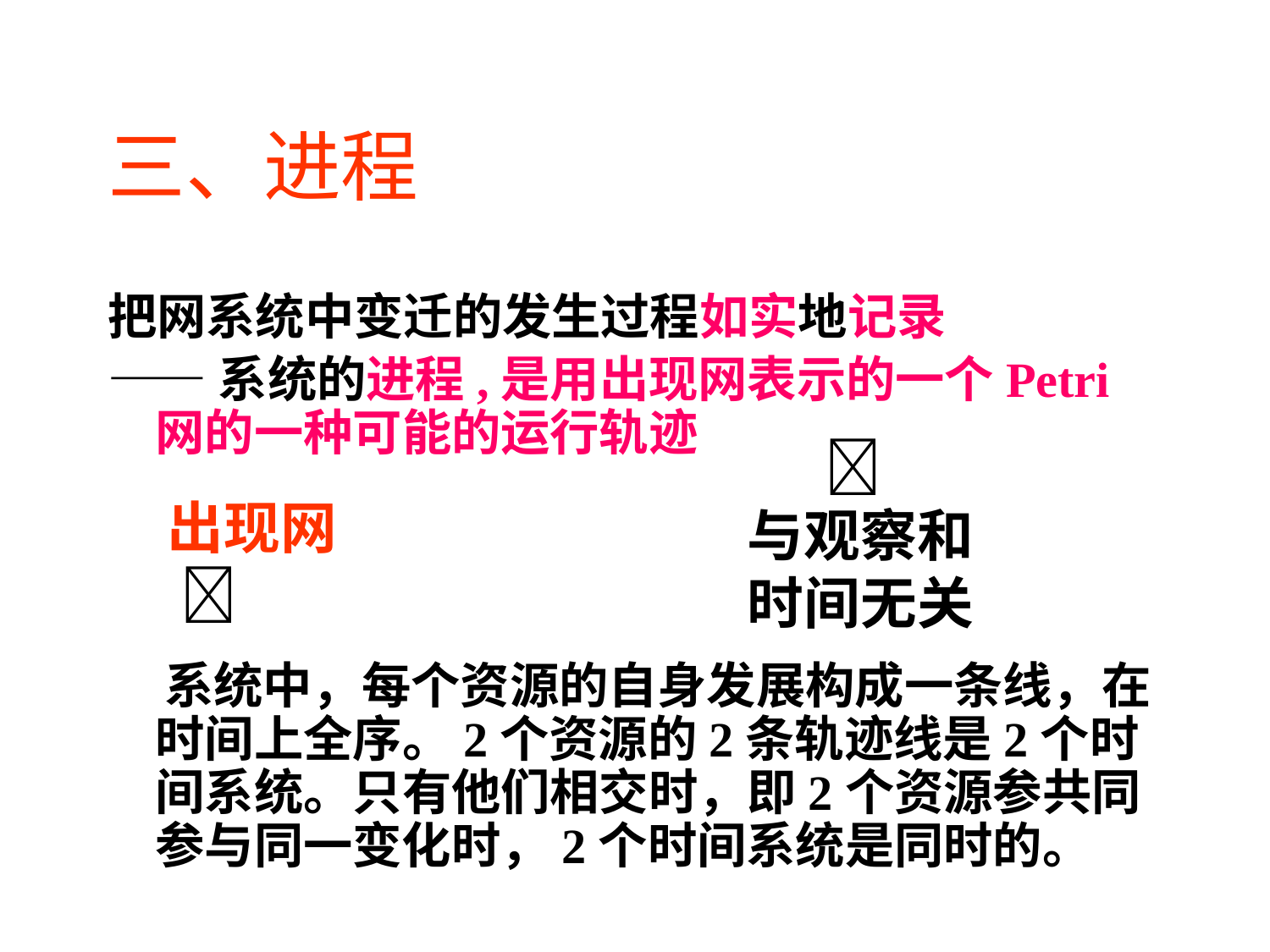

# 三、进程

把网系统中变迁的发生过程如实地记录
——系统的进程,是用出现网表示的一个Petri网的一种可能的运行轨迹

    系统中，每个资源的自身发展构成一条线，在时间上全序。2个资源的2条轨迹线是2个时间系统。只有他们相交时，即2个资源参共同参与同一变化时，2个时间系统是同时的。
      ↑         与观察和时间无关
出现网         ↓